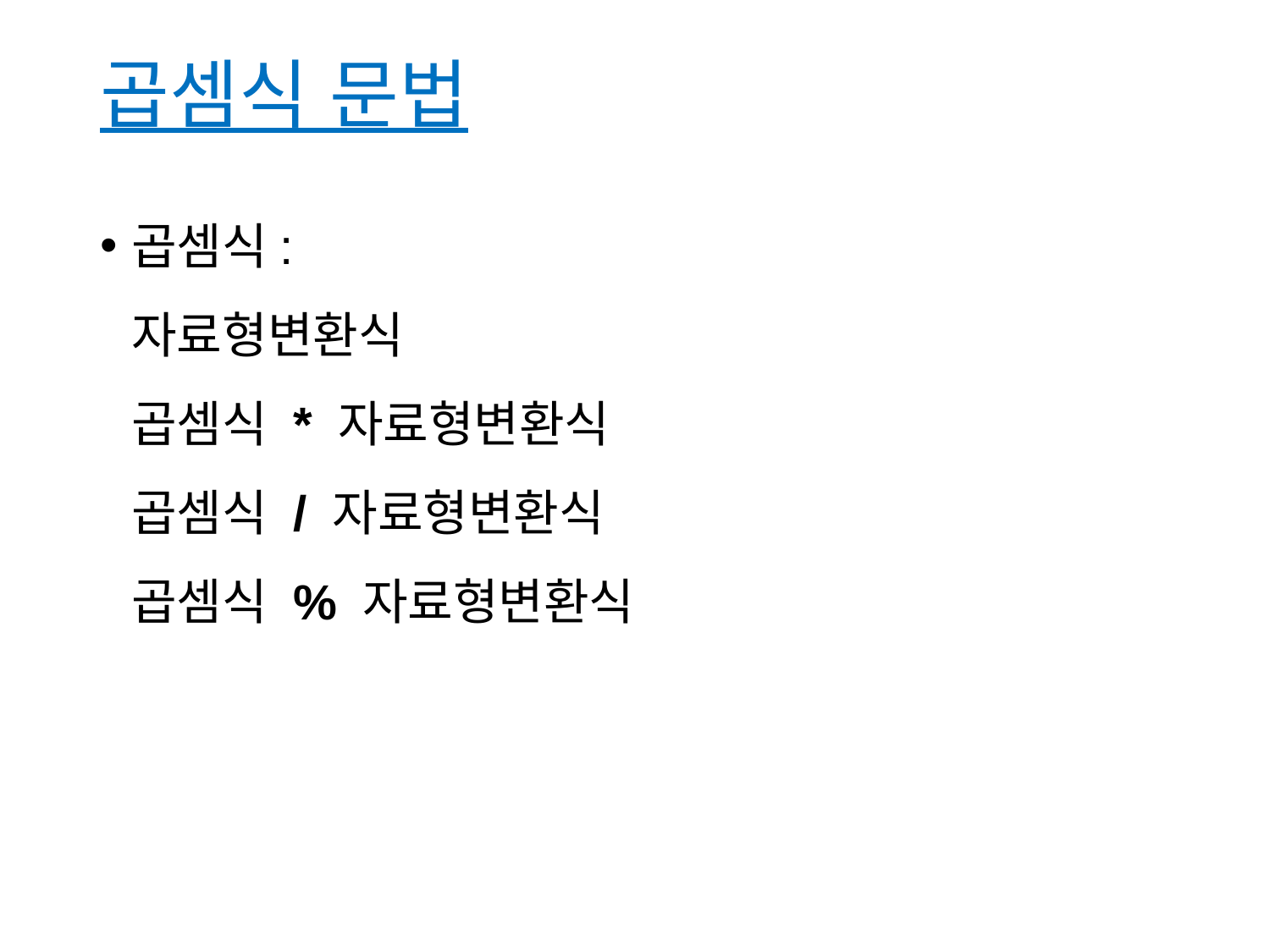

# 곱셈식 문법
곱셈식:
자료형변환식
곱셈식 * 자료형변환식
곱셈식 / 자료형변환식
곱셈식 % 자료형변환식